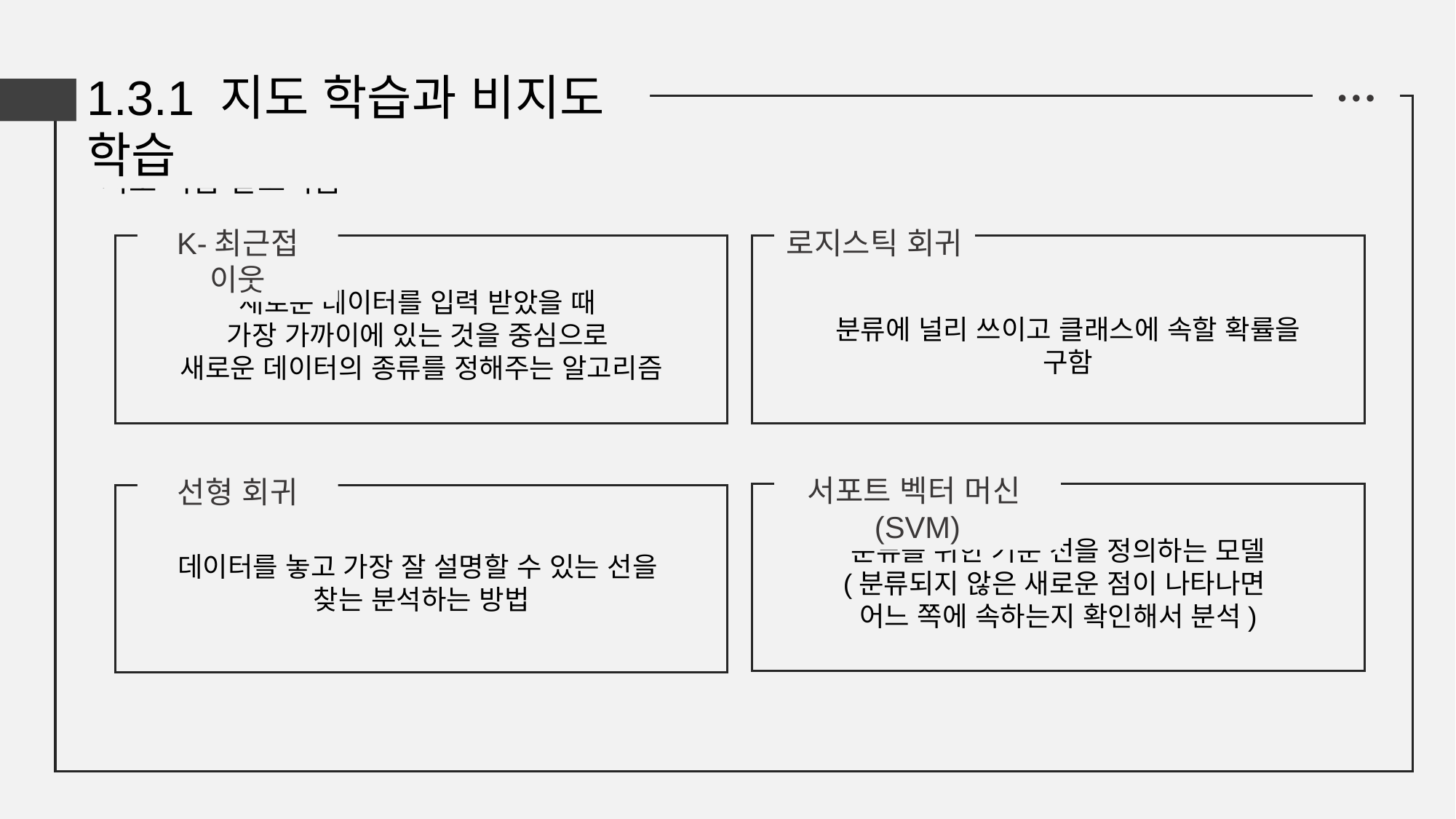

1.3.1 지도 학습과 비지도 학습

● ● ●

지도 학습 알고리즘
K-최근접 이웃
로지스틱 회귀

새로운 데이터를 입력 받았을 때
가장 가까이에 있는 것을 중심으로
새로운 데이터의 종류를 정해주는 알고리즘
분류에 널리 쓰이고 클래스에 속할 확률을 구함
서포트 벡터 머신(SVM)
선형 회귀

분류를 위한 기준 선을 정의하는 모델
(분류되지 않은 새로운 점이 나타나면
어느 쪽에 속하는지 확인해서 분석)
데이터를 놓고 가장 잘 설명할 수 있는 선을
찾는 분석하는 방법